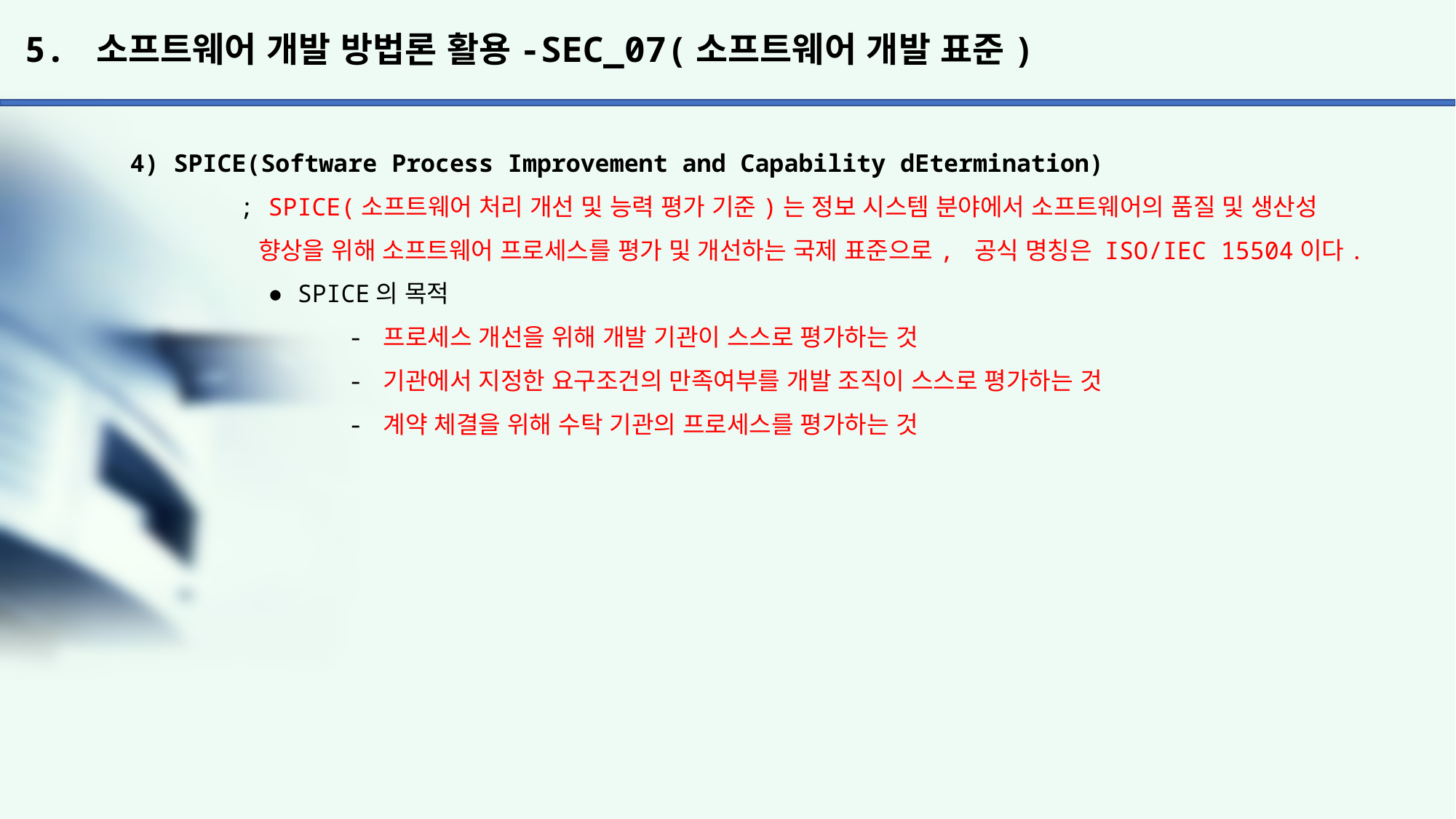

# 5. 소프트웨어 개발 방법론 활용-SEC_07(소프트웨어 개발 표준)
4) SPICE(Software Process Improvement and Capability dEtermination)
	; SPICE(소프트웨어 처리 개선 및 능력 평가 기준)는 정보 시스템 분야에서 소프트웨어의 품질 및 생산성
	  향상을 위해 소프트웨어 프로세스를 평가 및 개선하는 국제 표준으로, 공식 명칭은 ISO/IEC 15504이다.
	  ● SPICE의 목적
		- 프로세스 개선을 위해 개발 기관이 스스로 평가하는 것
		- 기관에서 지정한 요구조건의 만족여부를 개발 조직이 스스로 평가하는 것
		- 계약 체결을 위해 수탁 기관의 프로세스를 평가하는 것